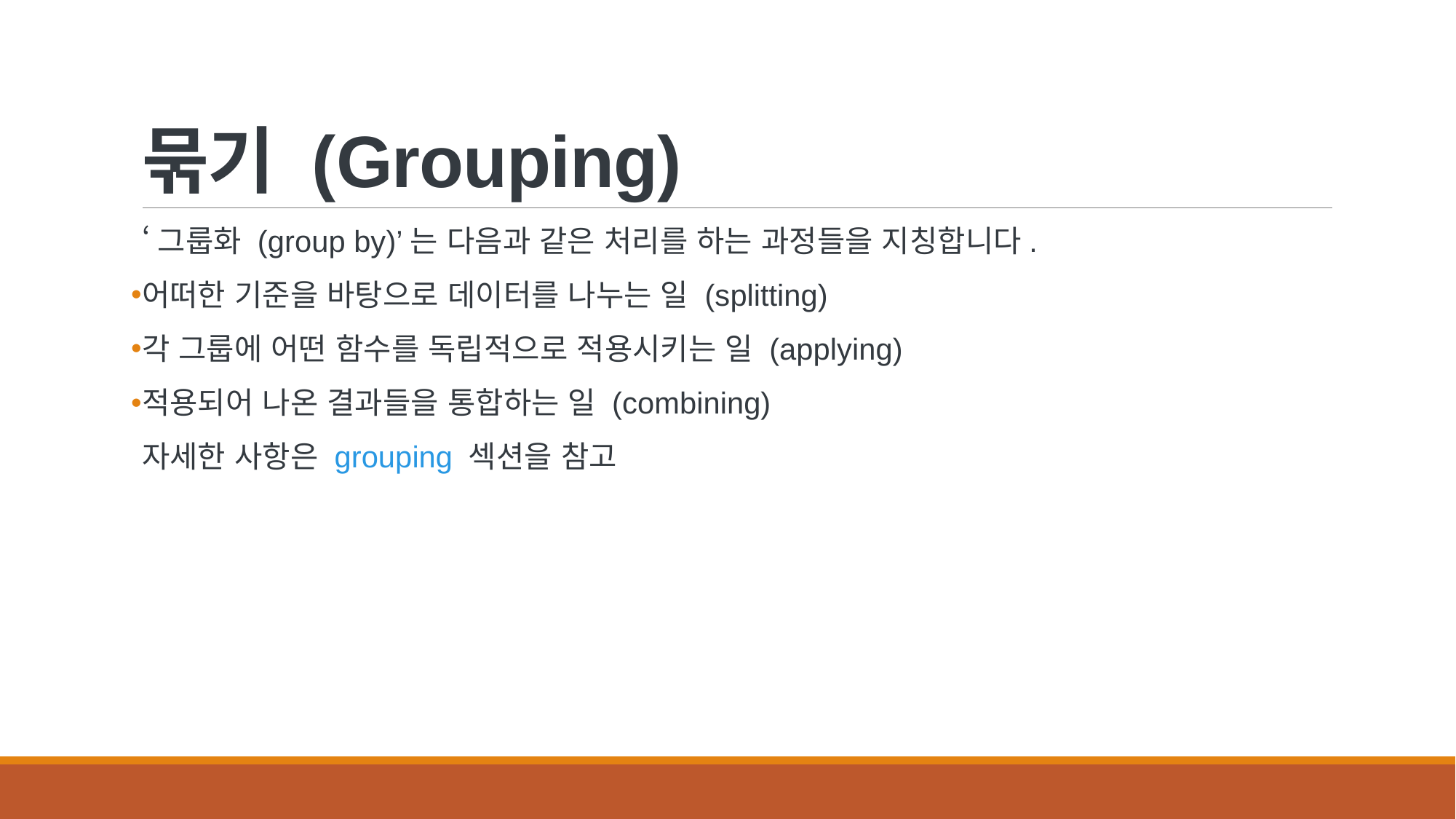

# 묶기 (Grouping)
‘그룹화 (group by)’는 다음과 같은 처리를 하는 과정들을 지칭합니다.
어떠한 기준을 바탕으로 데이터를 나누는 일 (splitting)
각 그룹에 어떤 함수를 독립적으로 적용시키는 일 (applying)
적용되어 나온 결과들을 통합하는 일 (combining)
자세한 사항은 grouping 섹션을 참고